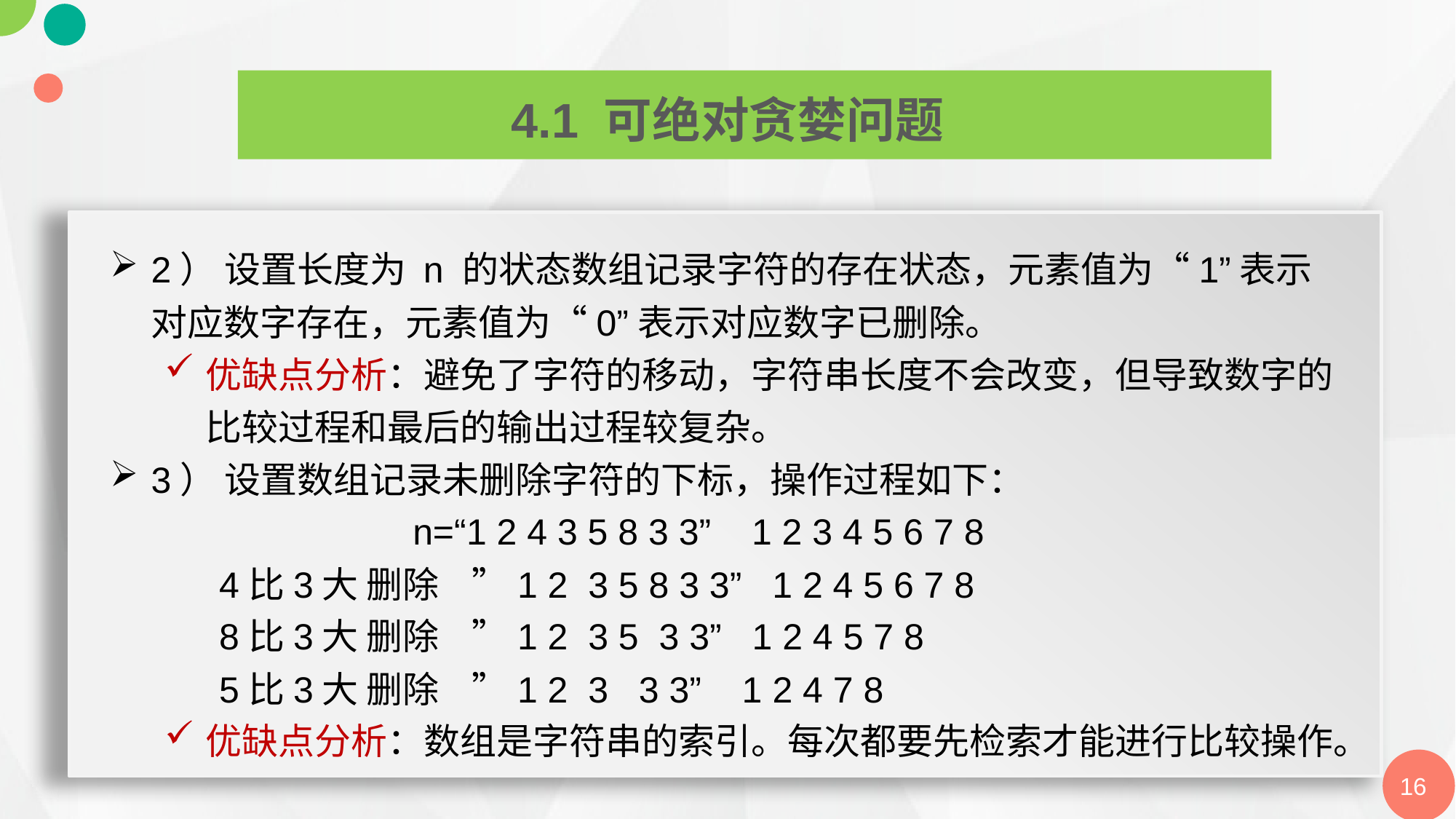

4.1 可绝对贪婪问题
2） 设置长度为 n 的状态数组记录字符的存在状态，元素值为“1”表示对应数字存在，元素值为“0”表示对应数字已删除。
优缺点分析：避免了字符的移动，字符串长度不会改变，但导致数字的比较过程和最后的输出过程较复杂。
3） 设置数组记录未删除字符的下标，操作过程如下：
                   n=“1 2 4 3 5 8 3 3”    1 2 3 4 5 6 7 8
4比3大 删除    ”1 2  3 5 8 3 3”   1 2 4 5 6 7 8
8比3大 删除    ”1 2  3 5  3 3”   1 2 4 5 7 8
5比3大 删除    ”1 2  3   3 3”    1 2 4 7 8
优缺点分析：数组是字符串的索引。每次都要先检索才能进行比较操作。